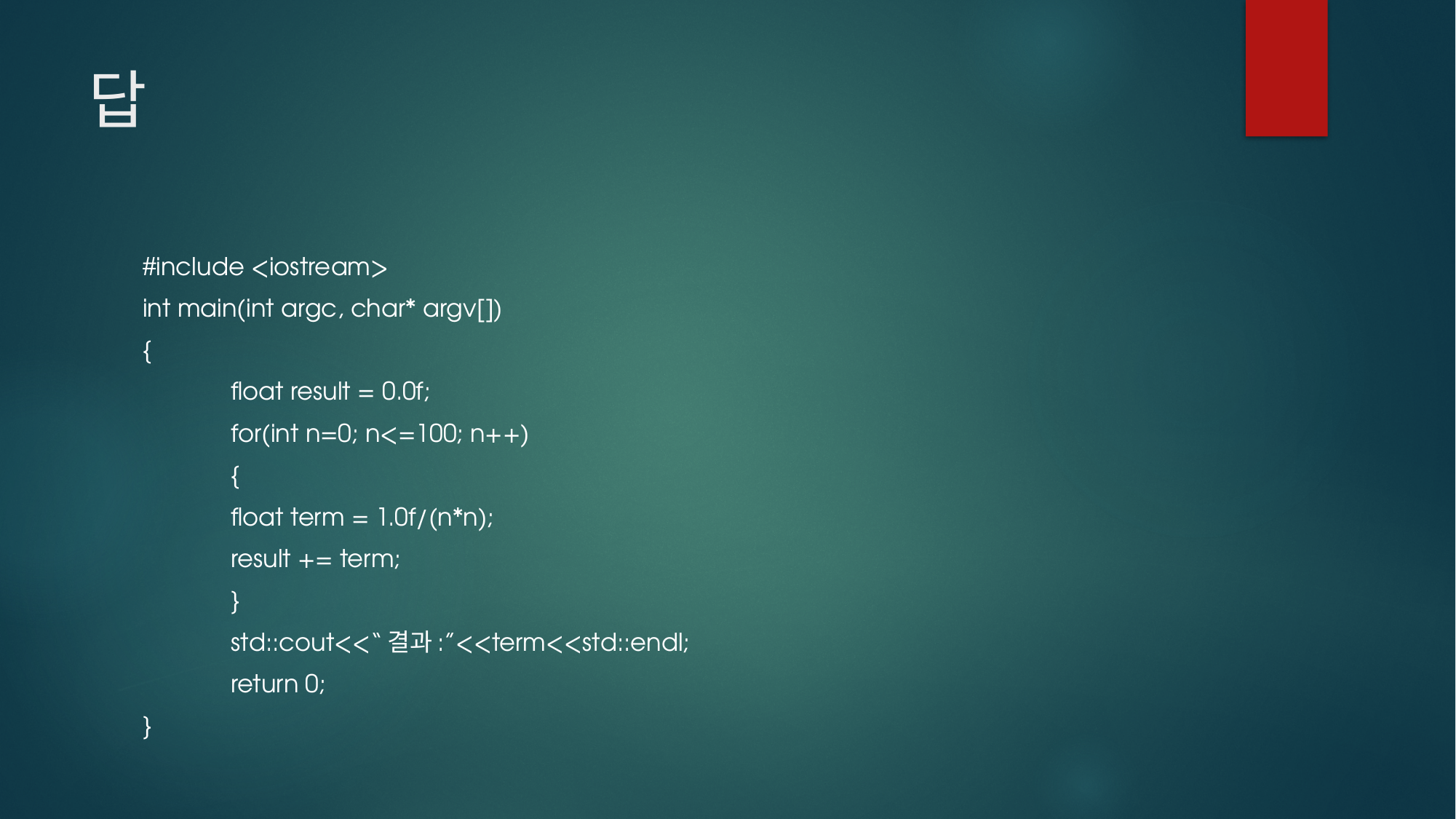

# 답
#include <iostream>
int main(int argc, char* argv[])
{
	float result = 0.0f;
	for(int n=0; n<=100; n++)
	{
		float term = 1.0f/(n*n);
		result += term;
	}
	std::cout<<“결과:”<<term<<std::endl;
	return 0;
}